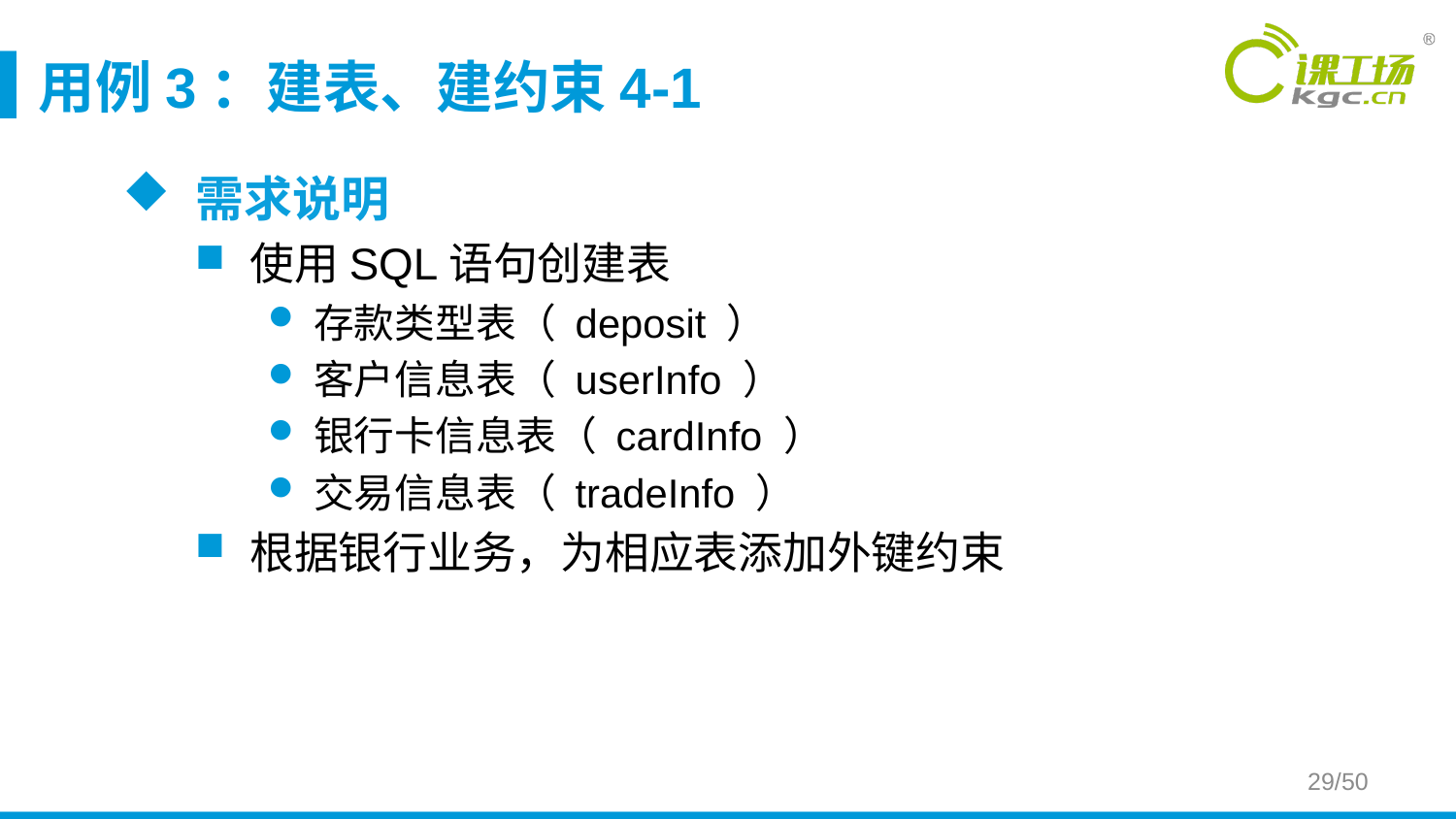

# 用例3：建表、建约束4-1
需求说明
使用SQL语句创建表
存款类型表（ deposit ）
客户信息表（ userInfo ）
银行卡信息表（ cardInfo ）
交易信息表（ tradeInfo ）
根据银行业务，为相应表添加外键约束
29/50